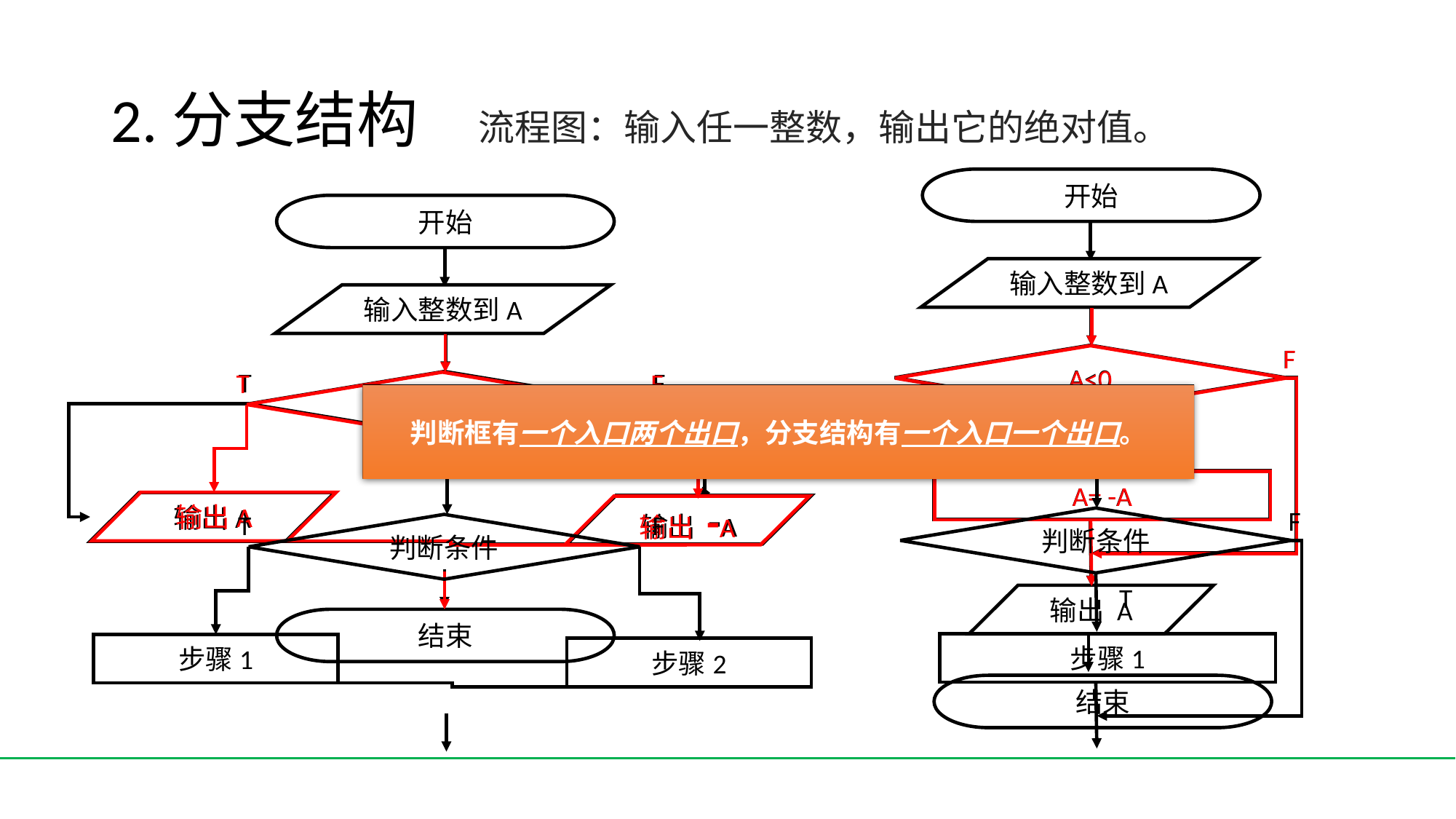

# 2.分支结构
流程图：输入任一整数，输出它的绝对值。
开始
输入整数到A
F
A<0
T
A= -A
输出 A
结束
开始
输入整数到A
T
F
A>0
输出A
输出 -A
结束
F
A<0
T
A= -A
T
F
A>0
输出 -A
输出A
判断框有一个入口两个出口，分支结构有一个入口一个出口。
双分支结构
单分支结构
F
判断条件
T
步骤1
T
F
判断条件
步骤2
步骤1